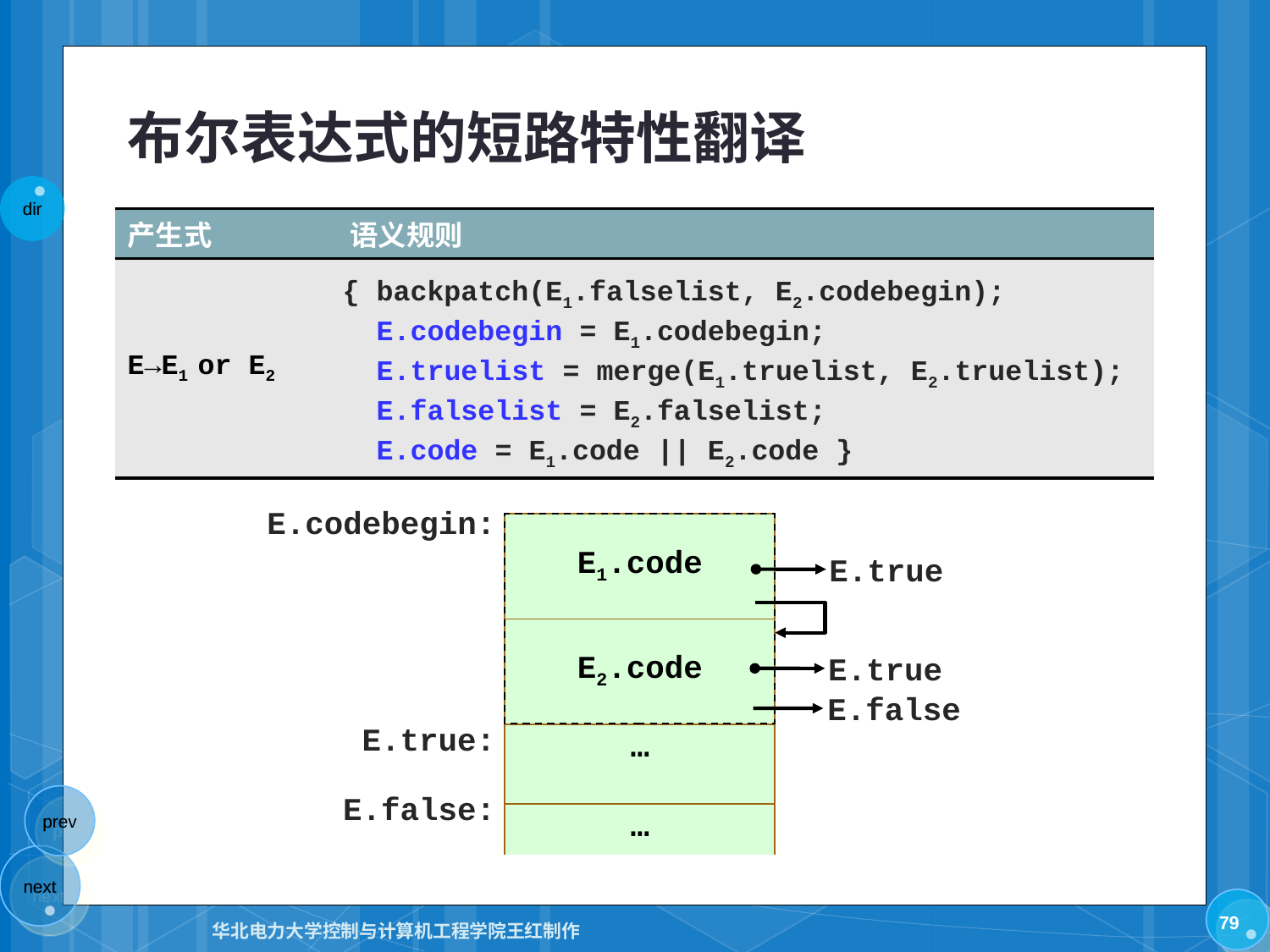

# 布尔表达式的短路特性翻译
| 产生式 | 语义规则 |
| --- | --- |
| E→E1 or E2 |  |
{ backpatch(E1.falselist, E2.codebegin);
  E.codebegin = E1.codebegin;
  E.truelist = merge(E1.truelist, E2.truelist);
  E.falselist = E2.falselist;
  E.code = E1.code || E2.code }
E.codebegin:
| E1.code |
| --- |
| E2.code |
| … |
| … |

E.true

E.true

E.false

E.true:
E.false:
79
华北电力大学控制与计算机工程学院王红制作